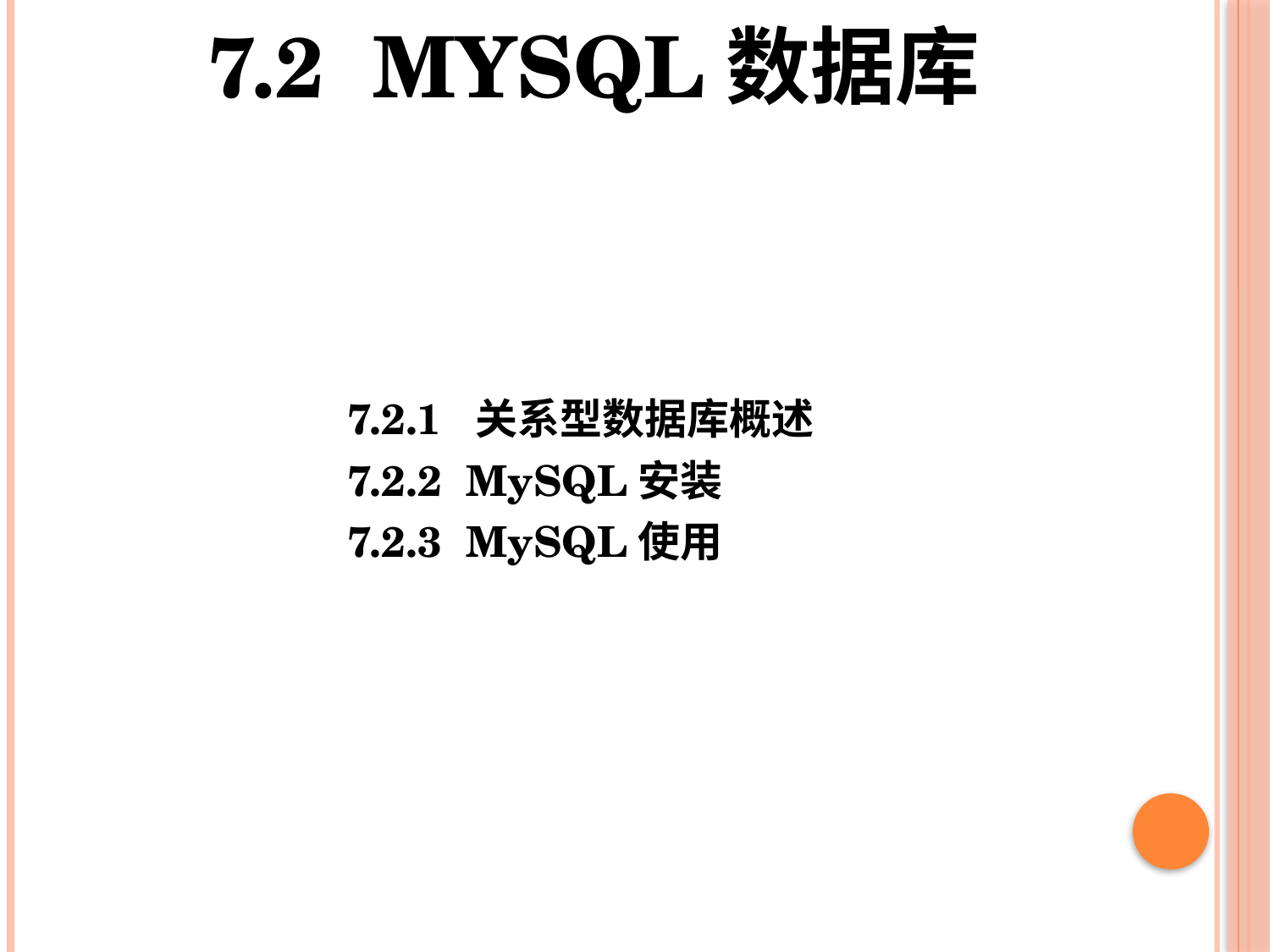

# 7.2  MySQL数据库
7.2.1  关系型数据库概述
7.2.2  MySQL安装
7.2.3  MySQL使用